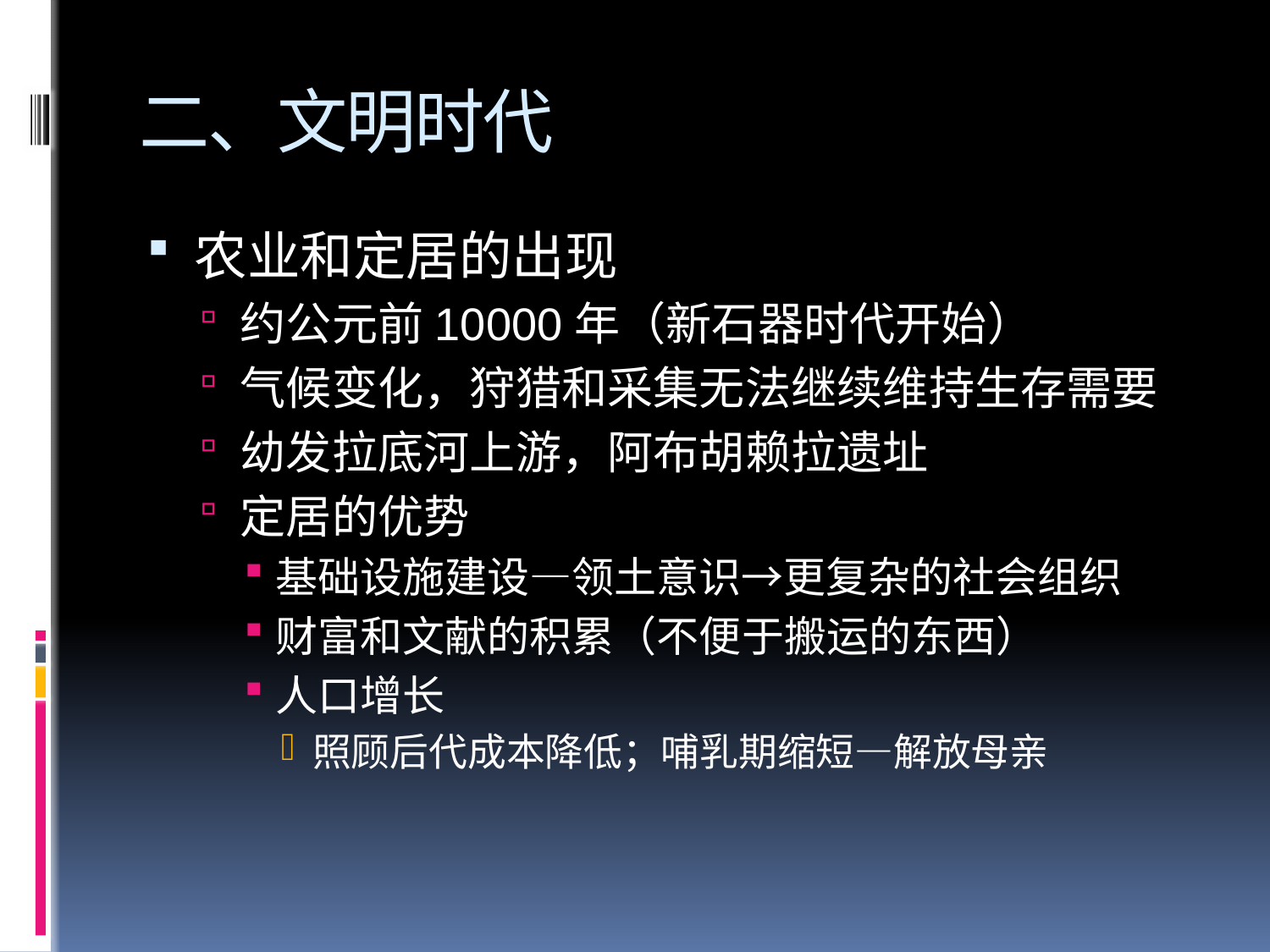

# 二、文明时代
农业和定居的出现
约公元前10000年（新石器时代开始）
气候变化，狩猎和采集无法继续维持生存需要
幼发拉底河上游，阿布胡赖拉遗址
定居的优势
基础设施建设—领土意识→更复杂的社会组织
财富和文献的积累（不便于搬运的东西）
人口增长
照顾后代成本降低；哺乳期缩短—解放母亲